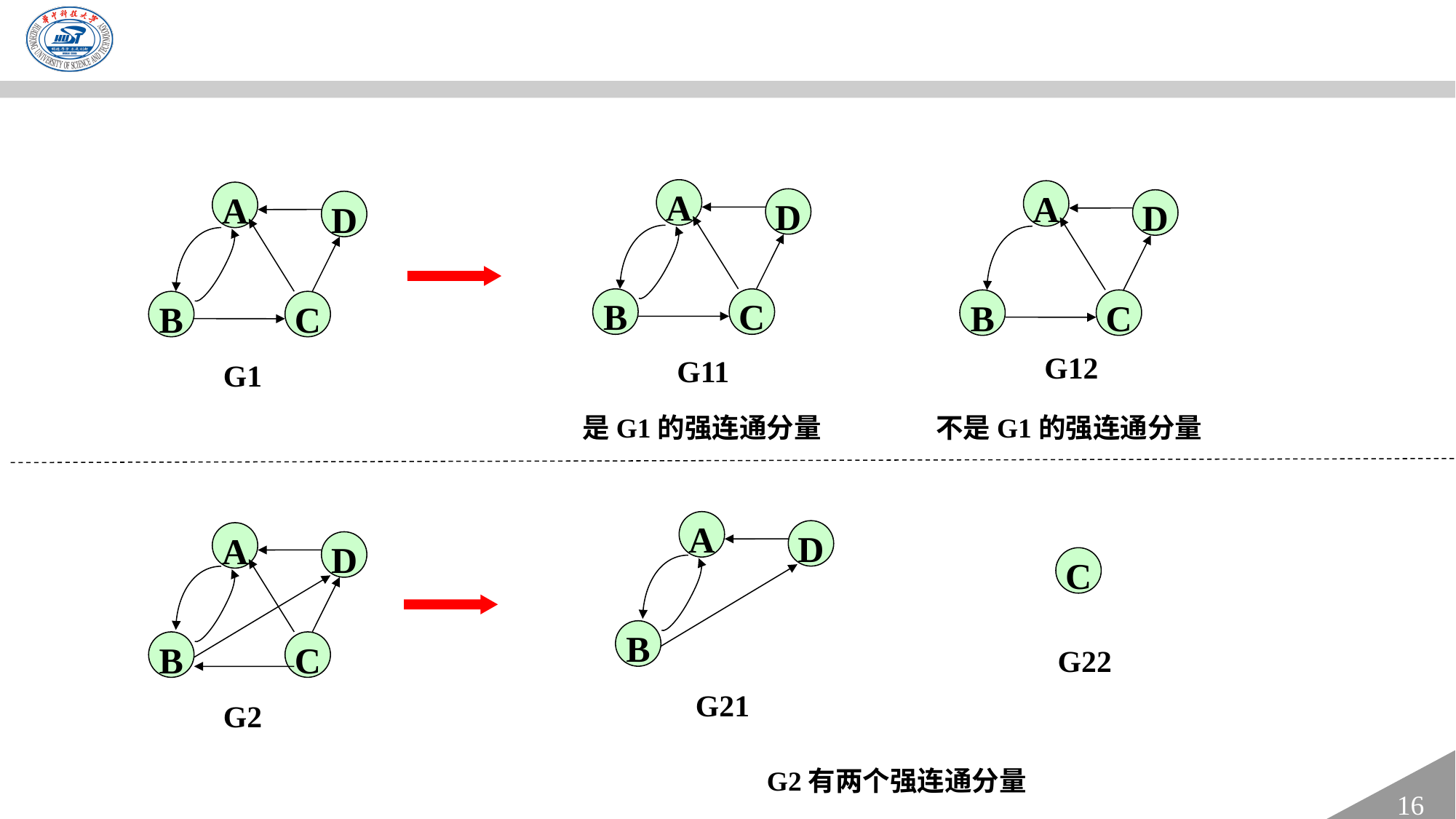

A
A
A
D
D
D

B
C
B
C
B
C

      G12
      G11
G1
不是G1的强连通分量
是G1的强连通分量

A
D
A
D

C

B
G22
B
C

G21
G2
G2有两个强连通分量